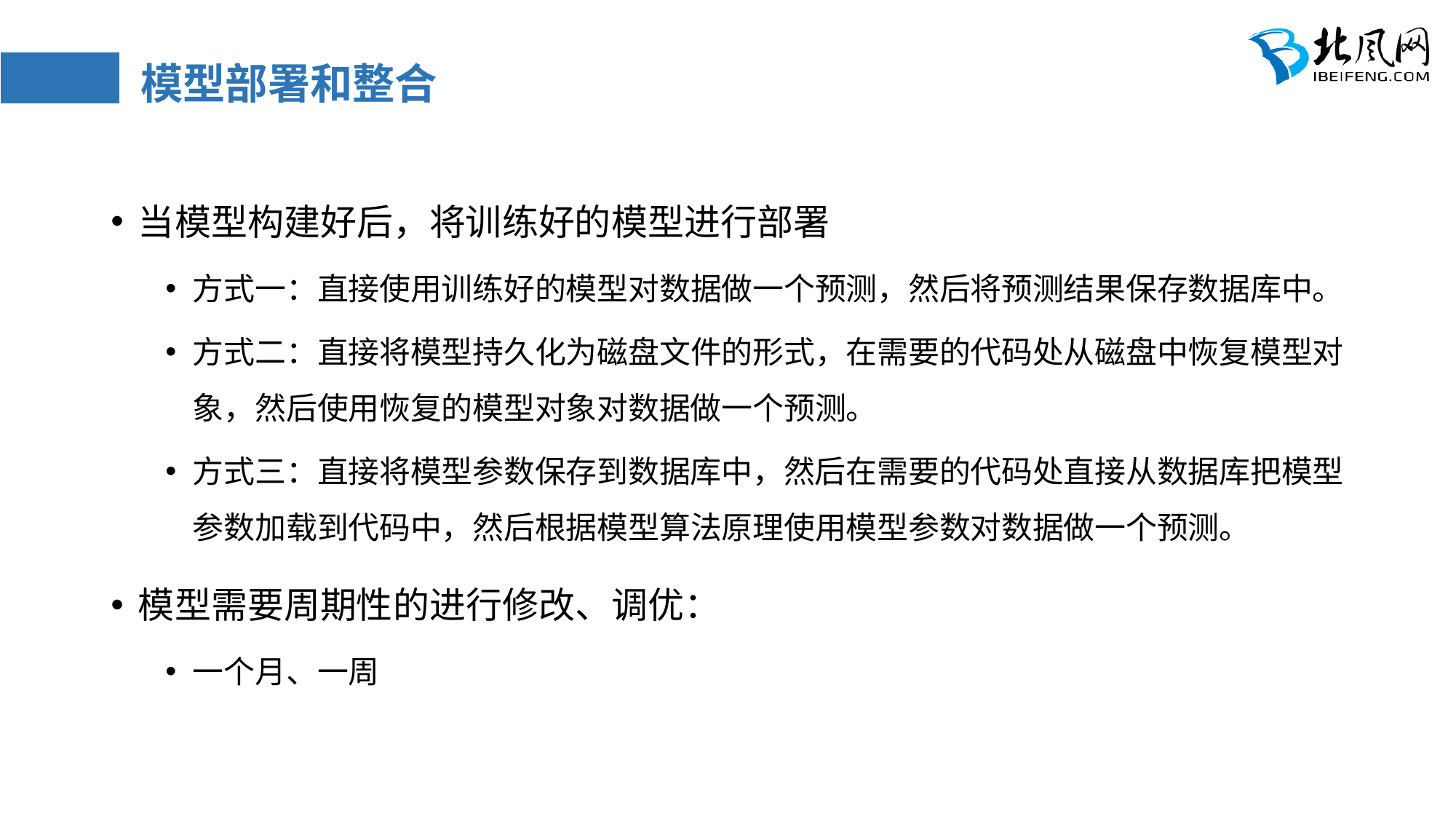

# 模型部署和整合
当模型构建好后，将训练好的模型进行部署
方式一：直接使用训练好的模型对数据做一个预测，然后将预测结果保存数据库中。
方式二：直接将模型持久化为磁盘文件的形式，在需要的代码处从磁盘中恢复模型对象，然后使用恢复的模型对象对数据做一个预测。
方式三：直接将模型参数保存到数据库中，然后在需要的代码处直接从数据库把模型参数加载到代码中，然后根据模型算法原理使用模型参数对数据做一个预测。
模型需要周期性的进行修改、调优：
一个月、一周